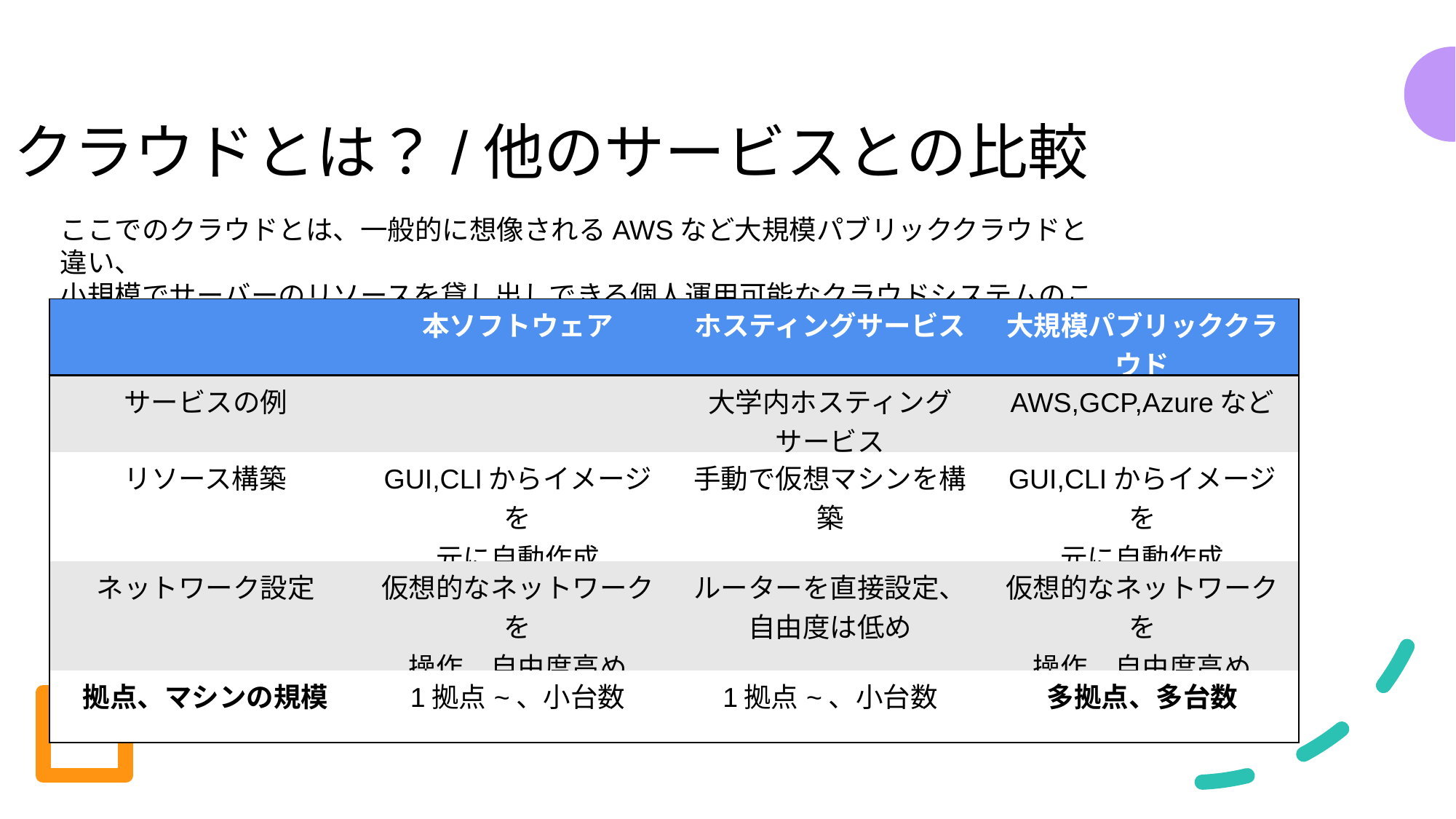

クラウドとは？/他のサービスとの比較
ここでのクラウドとは、一般的に想像されるAWSなど大規模パブリッククラウドと違い、
小規模でサーバーのリソースを貸し出しできる個人運用可能なクラウドシステムのことを指す
|  | 本ソフトウェア | ホスティングサービス | 大規模パブリッククラウド |
| --- | --- | --- | --- |
| サービスの例 |  | 大学内ホスティングサービス | AWS,GCP,Azureなど |
| リソース構築 | GUI,CLIからイメージを 元に自動作成 | 手動で仮想マシンを構築 | GUI,CLIからイメージを 元に自動作成 |
| ネットワーク設定 | 仮想的なネットワークを 操作、自由度高め | ルーターを直接設定、 自由度は低め | 仮想的なネットワークを 操作、自由度高め |
| 拠点、マシンの規模 | 1拠点~、小台数 | 1拠点~、小台数 | 多拠点、多台数 |